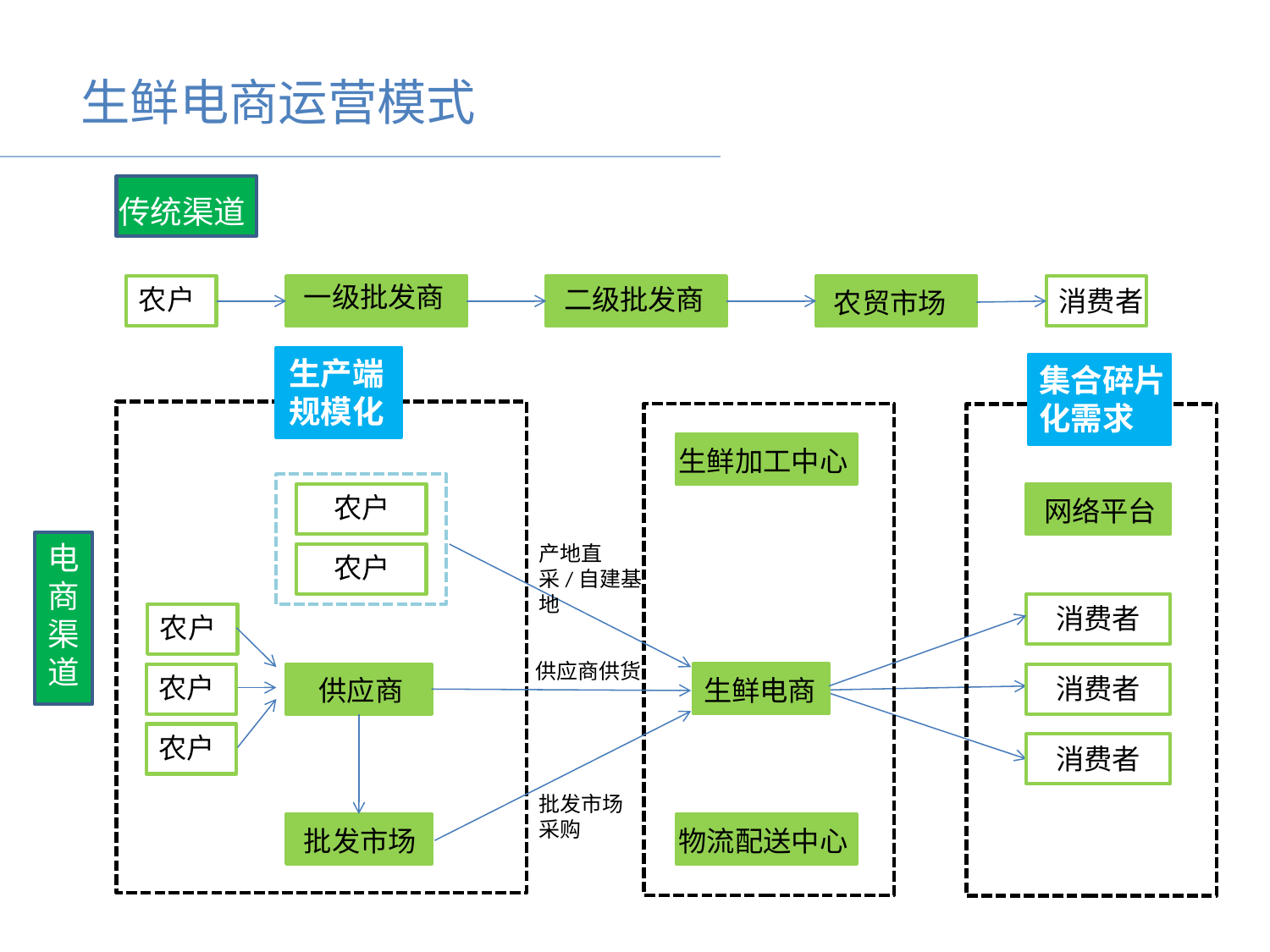

生鲜电商运营模式

传统渠道
一级批发商

农户

二级批发商

消费者
农贸市场

生产端规模化
集合碎片化需求

生鲜加工中心

农户

网络平台
电商渠道

产地直采/自建基地

农户

消费者

农户
供应商供货

农户

消费者
供应商
生鲜电商

农户

消费者
批发市场采购

批发市场
物流配送中心